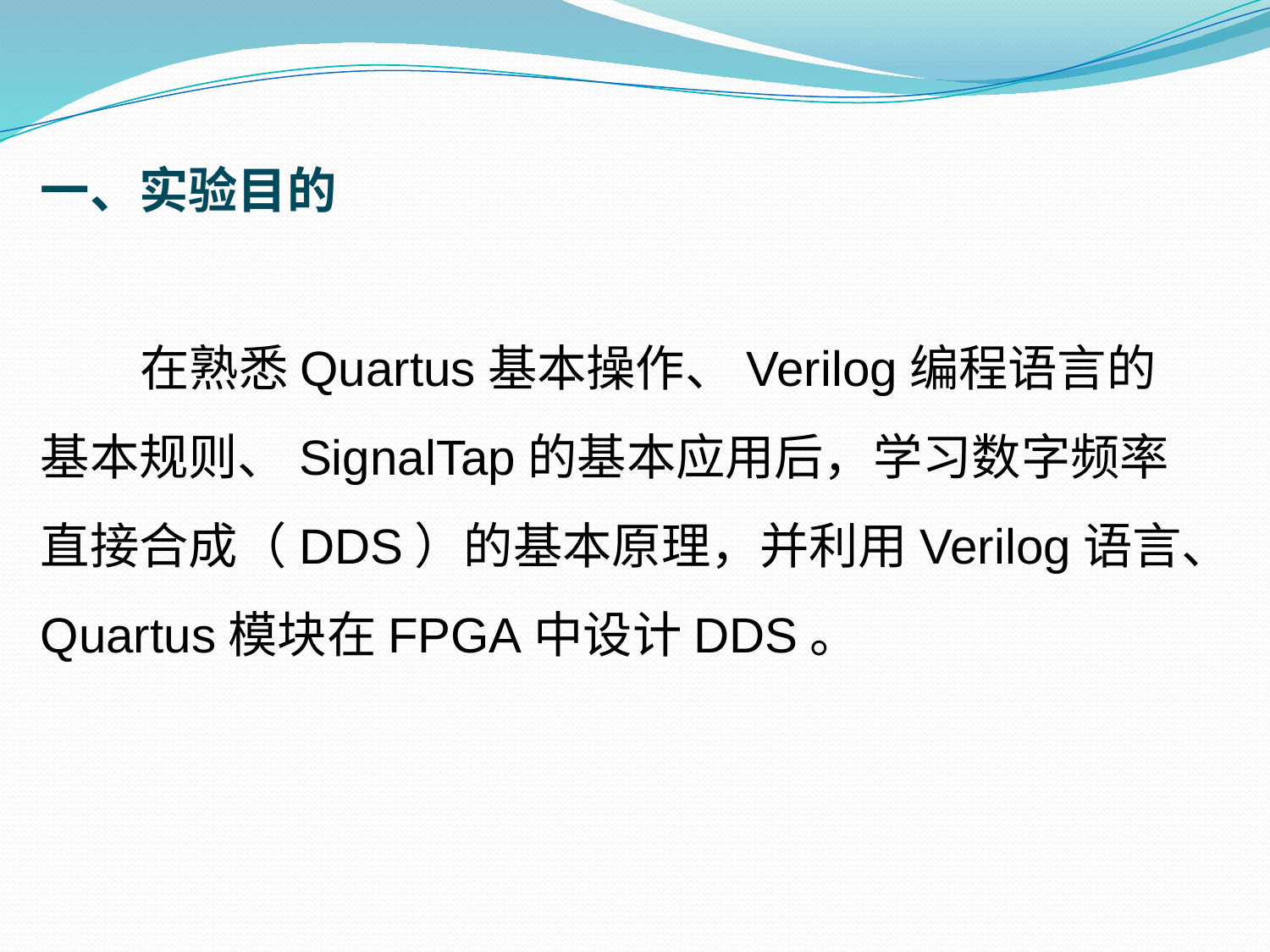

一、实验目的

        在熟悉Quartus基本操作、Verilog编程语言的基本规则、SignalTap的基本应用后，学习数字频率直接合成（DDS）的基本原理，并利用Verilog语言、Quartus模块在FPGA中设计DDS。